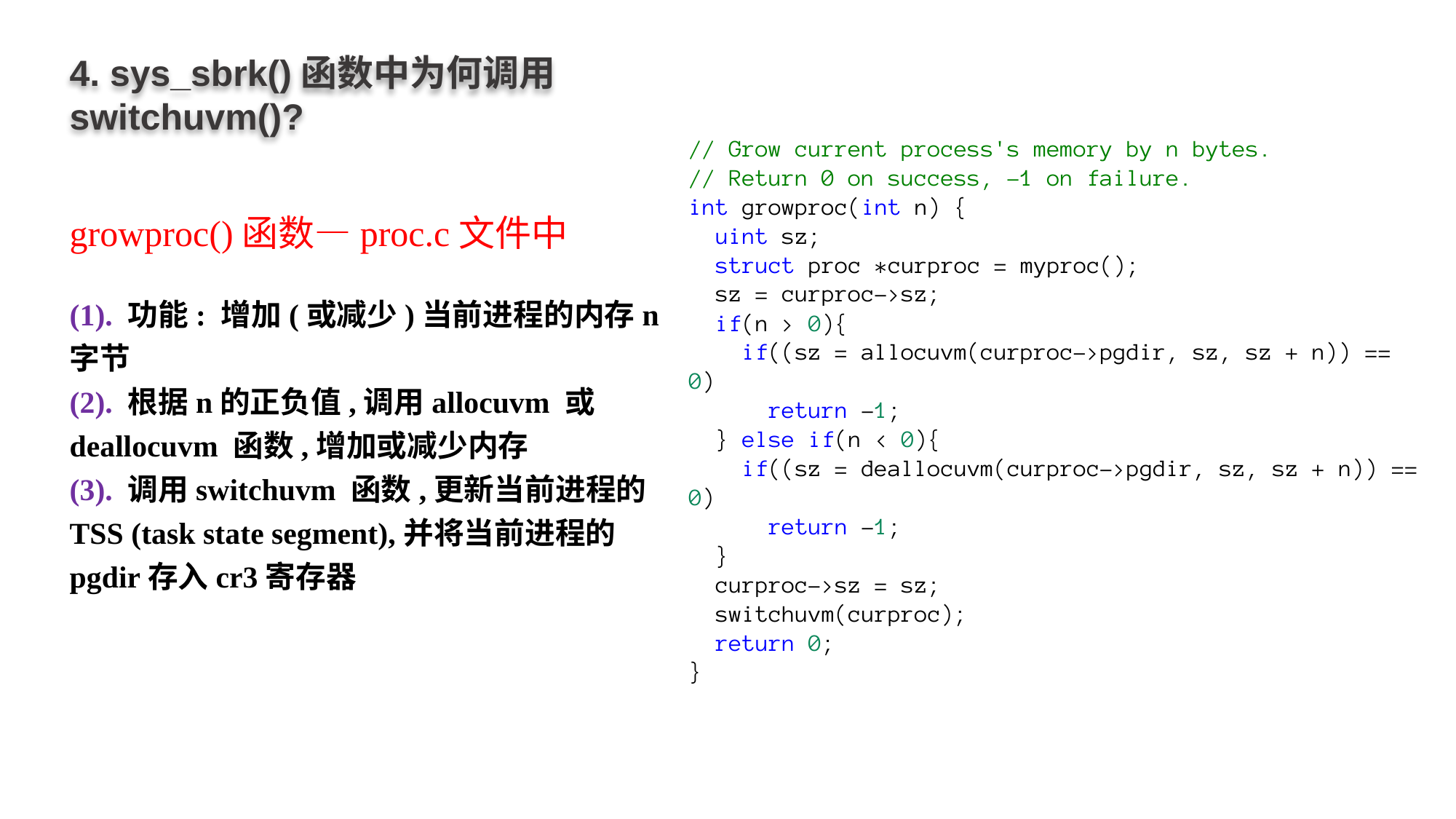

4. sys_sbrk()函数中为何调用switchuvm()?
// Grow current process's memory by n bytes.
// Return 0 on success, -1 on failure.
int growproc(int n) {
  uint sz;
  struct proc *curproc = myproc();
  sz = curproc->sz;
  if(n > 0){
    if((sz = allocuvm(curproc->pgdir, sz, sz + n)) == 0)
      return -1;
  } else if(n < 0){
    if((sz = deallocuvm(curproc->pgdir, sz, sz + n)) == 0)
      return -1;
  }
  curproc->sz = sz;
  switchuvm(curproc);
  return 0;
}
growproc()函数—proc.c文件中

(1). 功能: 增加(或减少)当前进程的内存n字节
(2). 根据n的正负值,调用allocuvm 或deallocuvm 函数,增加或减少内存
(3). 调用switchuvm 函数,更新当前进程的TSS (task state segment),并将当前进程的pgdir存入cr3寄存器

15